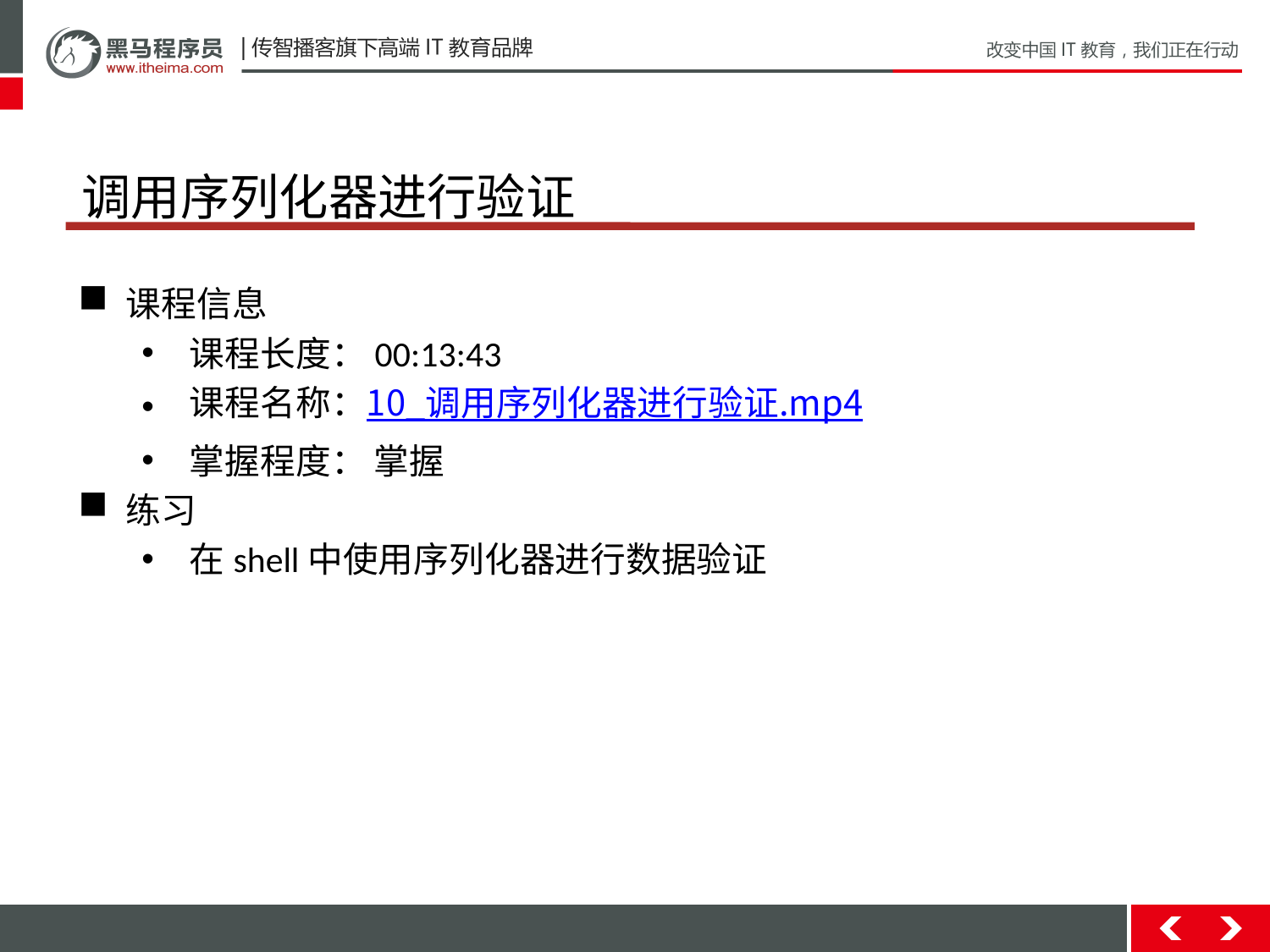

# 调用序列化器进行验证

课程信息
课程长度：00:13:43
课程名称：10_调用序列化器进行验证.mp4
掌握程度： 掌握
练习
在shell中使用序列化器进行数据验证